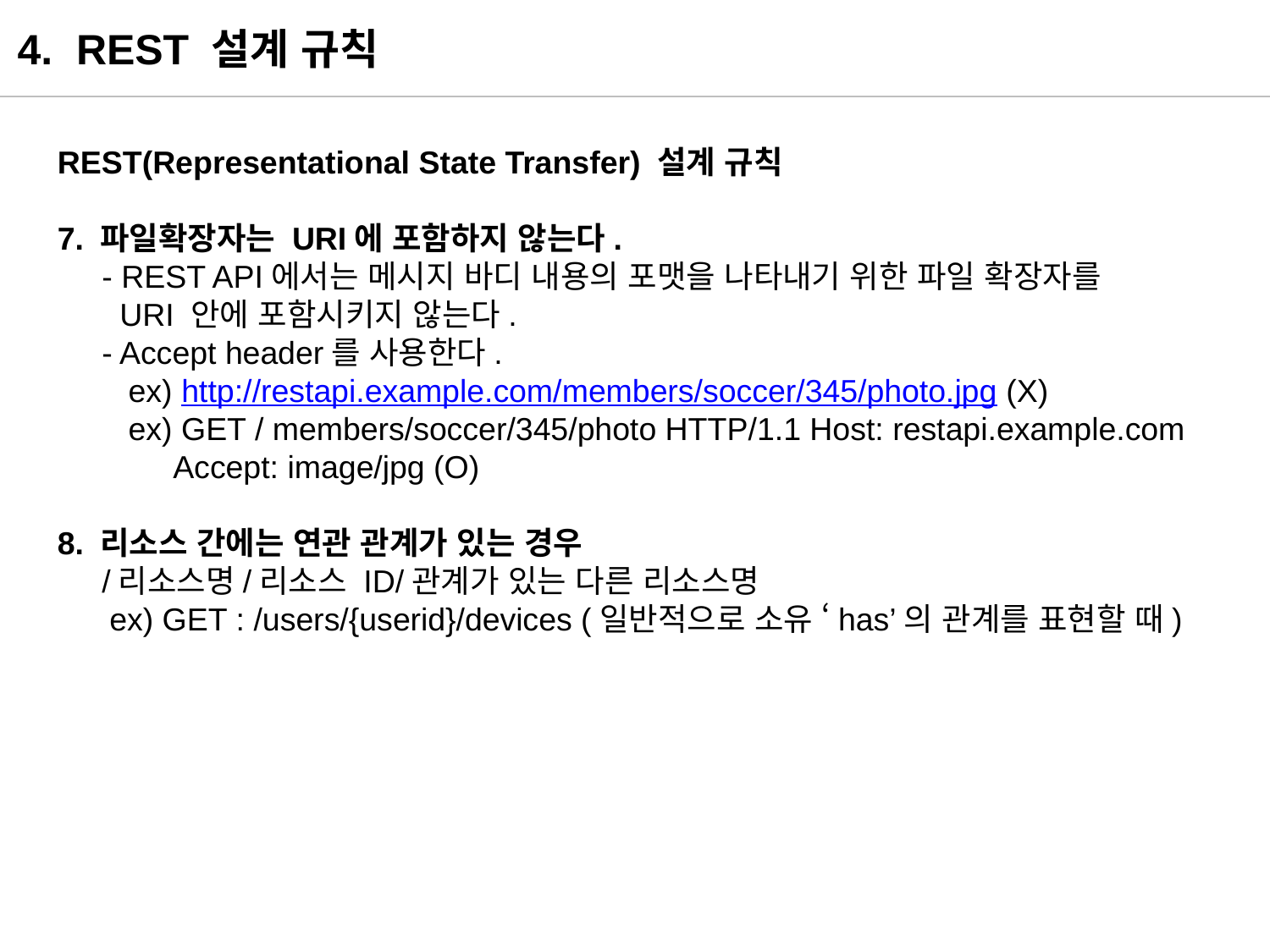

4.  REST 설계 규칙
REST(Representational State Transfer) 설계 규칙

7. 파일확장자는 URI에 포함하지 않는다.
     - REST API에서는 메시지 바디 내용의 포맷을 나타내기 위한 파일 확장자를
       URI 안에 포함시키지 않는다.
     - Accept header를 사용한다.
        ex) http://restapi.example.com/members/soccer/345/photo.jpg (X)
        ex) GET / members/soccer/345/photo HTTP/1.1 Host: restapi.example.com
             Accept: image/jpg (O)

8. 리소스 간에는 연관 관계가 있는 경우
     /리소스명/리소스 ID/관계가 있는 다른 리소스명
     ex) GET : /users/{userid}/devices (일반적으로 소유 ‘has’의 관계를 표현할 때)